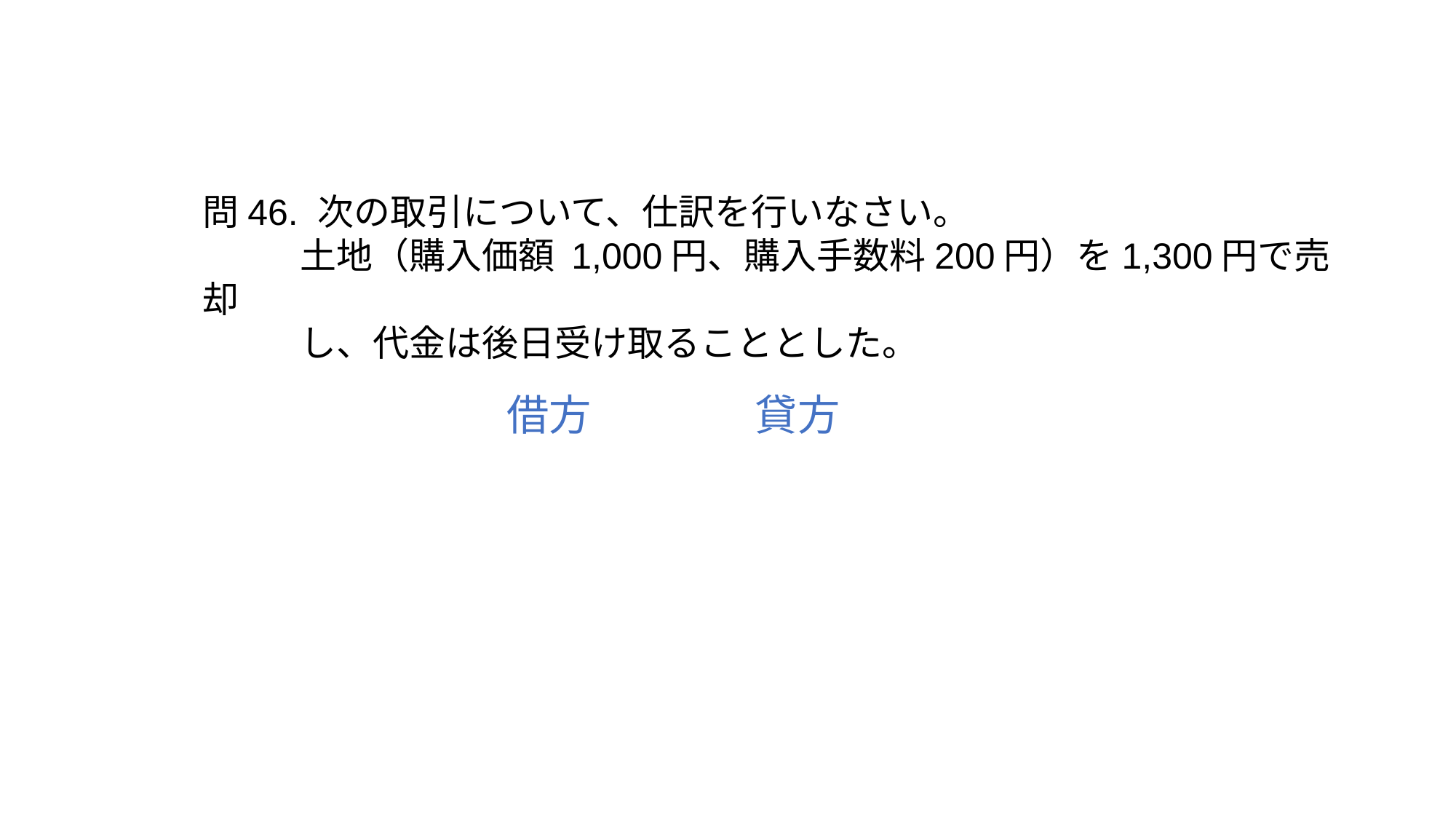

問46. 次の取引について、仕訳を行いなさい。
　　   土地（購入価額 1,000円、購入手数料200円）を1,300円で売却
　　   し、代金は後日受け取ることとした。
借方
貸方